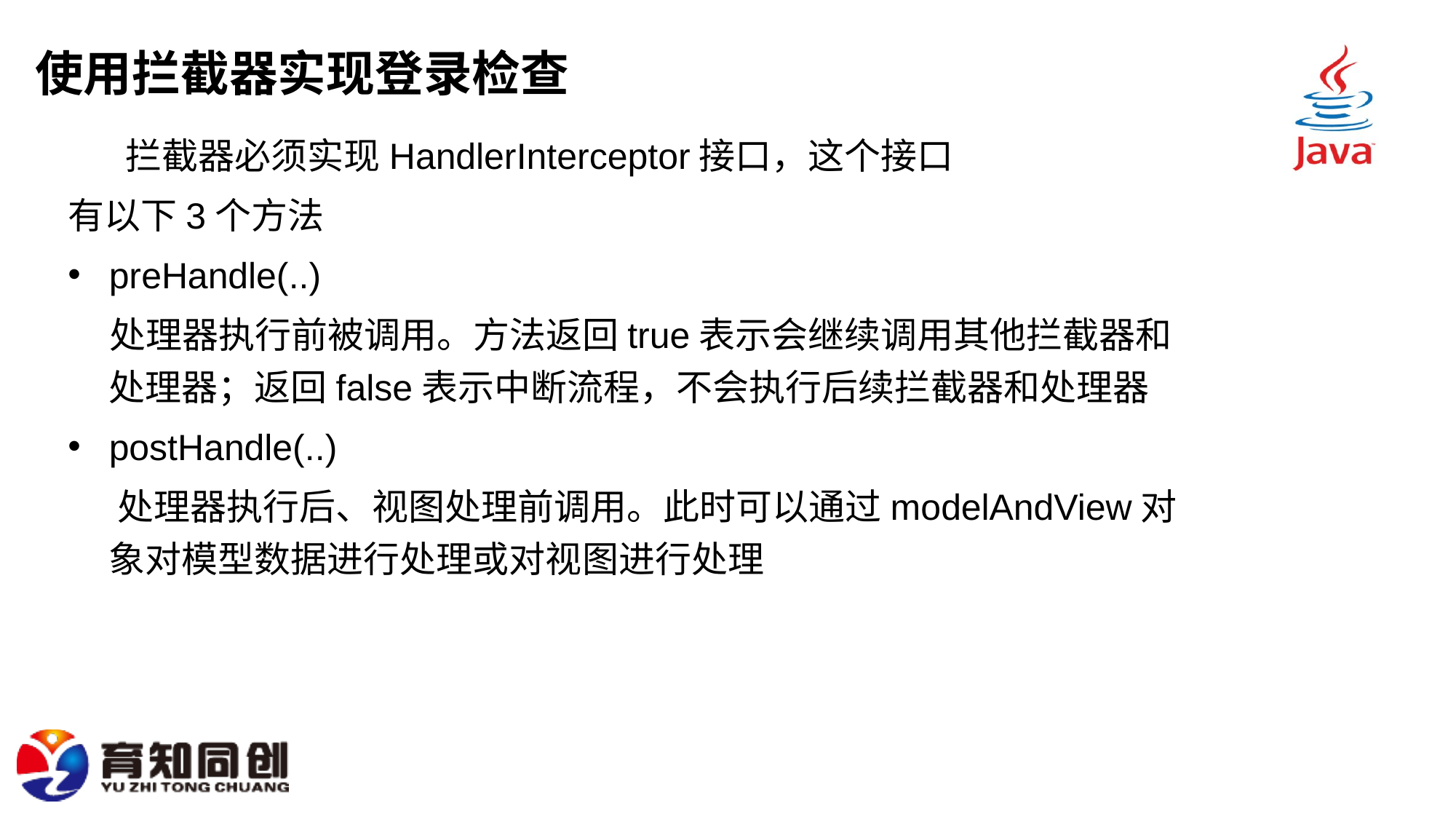

# 使用拦截器实现登录检查
      拦截器必须实现HandlerInterceptor接口，这个接口
有以下3个方法
preHandle(..)
    处理器执行前被调用。方法返回true表示会继续调用其他拦截器和处理器；返回false表示中断流程，不会执行后续拦截器和处理器
postHandle(..)
     处理器执行后、视图处理前调用。此时可以通过modelAndView对象对模型数据进行处理或对视图进行处理